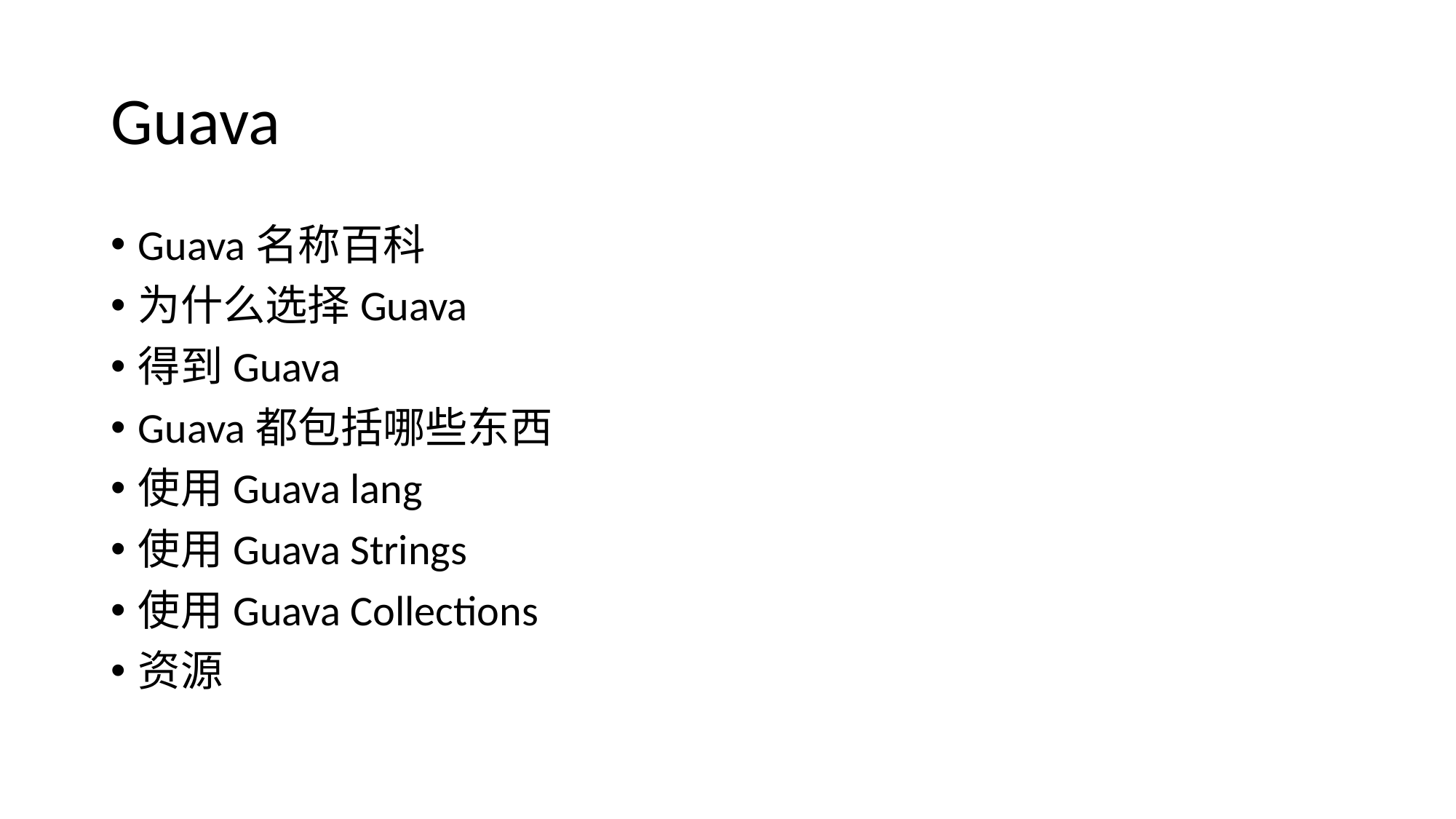

# Guava
Guava名称百科
为什么选择Guava
得到Guava
Guava都包括哪些东西
使用Guava lang
使用Guava Strings
使用Guava Collections
资源